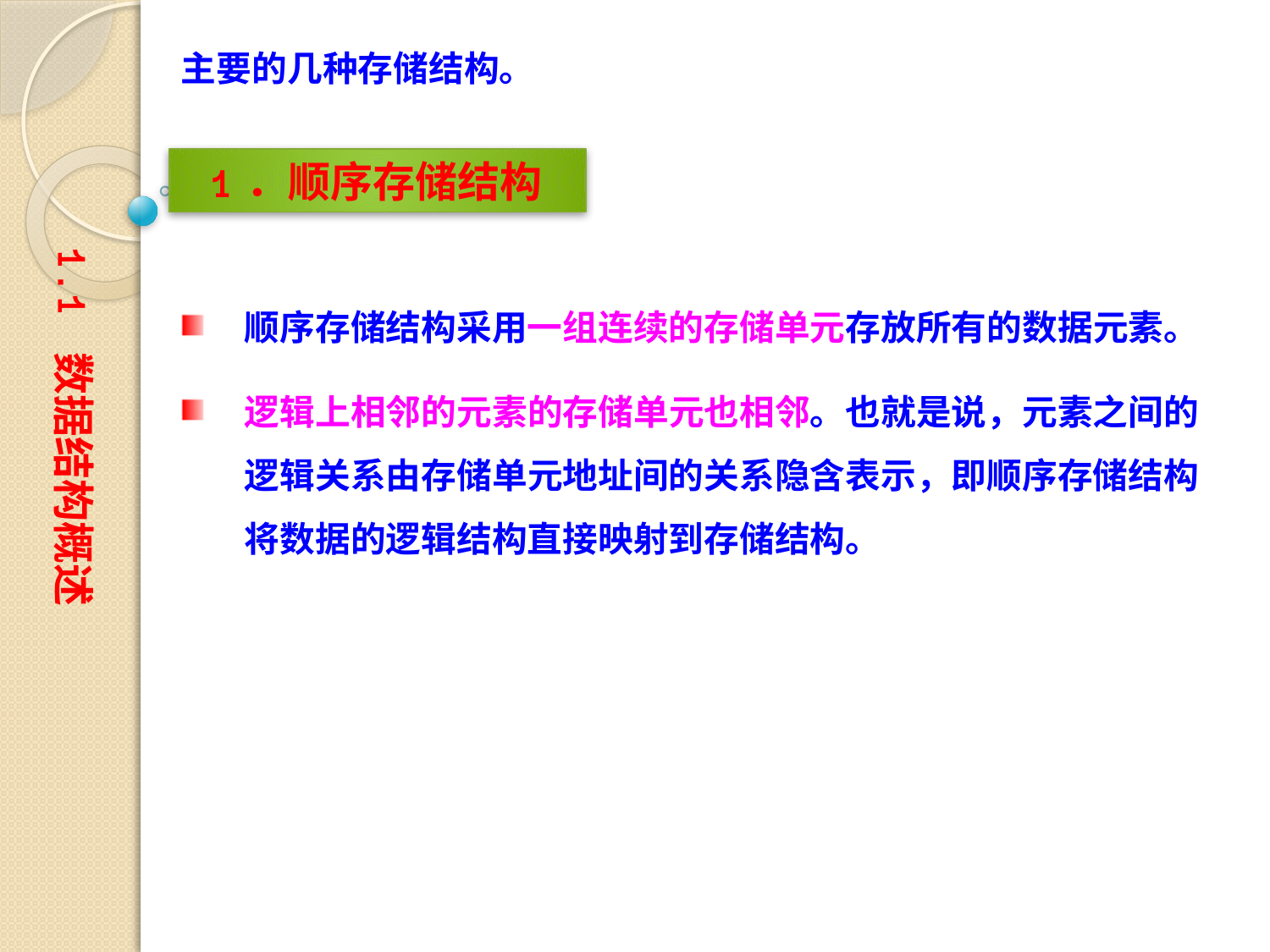

主要的几种存储结构。
1．顺序存储结构
1.1 数据结构概述
顺序存储结构采用一组连续的存储单元存放所有的数据元素。
逻辑上相邻的元素的存储单元也相邻。也就是说，元素之间的逻辑关系由存储单元地址间的关系隐含表示，即顺序存储结构将数据的逻辑结构直接映射到存储结构。